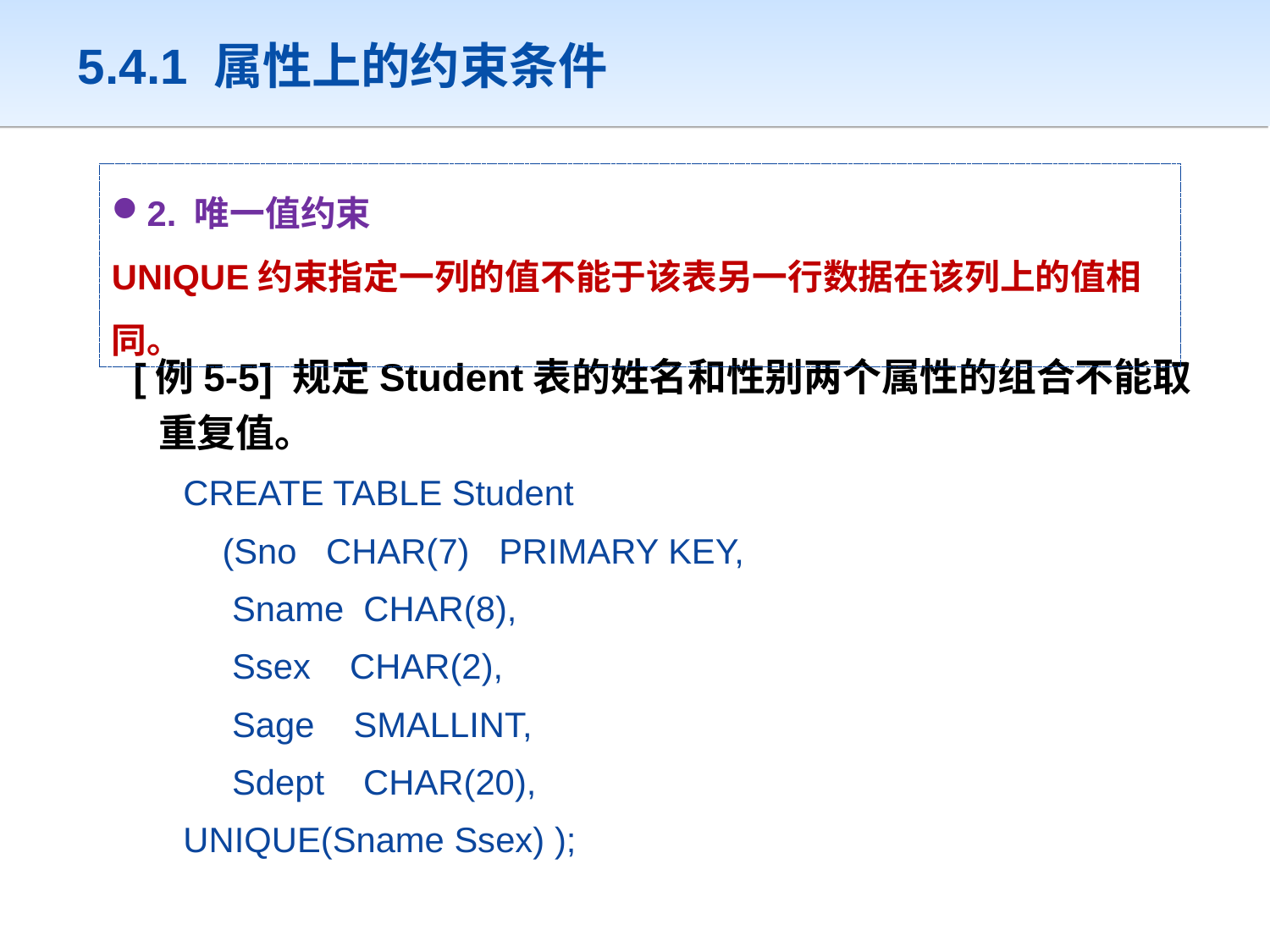

# 5.4.1 属性上的约束条件
2. 唯一值约束
UNIQUE约束指定一列的值不能于该表另一行数据在该列上的值相同。
[例5-5] 规定Student表的姓名和性别两个属性的组合不能取重复值。
CREATE TABLE Student
    (Sno   CHAR(7)   PRIMARY KEY,
     Sname  CHAR(8),
     Ssex    CHAR(2),
     Sage    SMALLINT,
     Sdept    CHAR(20),
UNIQUE(Sname Ssex) );